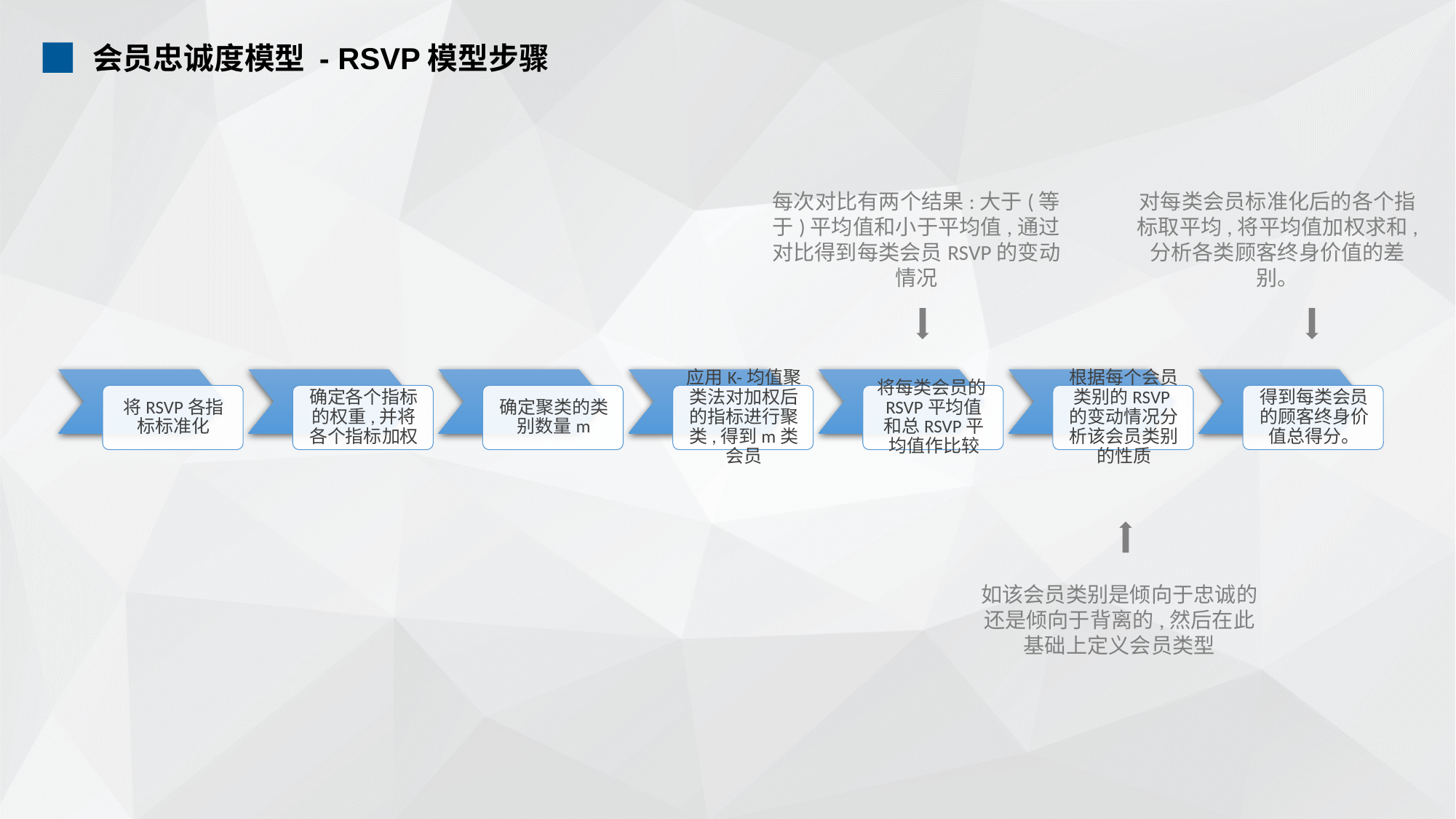

会员忠诚度模型 - RSVP模型步骤

每次对比有两个结果:大于(等于)平均值和小于平均值,通过对比得到每类会员RSVP的变动情况
对每类会员标准化后的各个指标取平均,将平均值加权求和, 分析各类顾客终身价值的差别。
将RSVP各指标标准化
确定各个指标的权重,并将各个指标加权
确定聚类的类别数量m
应用K-均值聚类法对加权后的指标进行聚类,得到m类会员
将每类会员的RSVP平均值和总RSVP平均值作比较
根据每个会员类别的RSVP的变动情况分析该会员类别的性质
得到每类会员的顾客终身价值总得分。

如该会员类别是倾向于忠诚的还是倾向于背离的,然后在此基础上定义会员类型